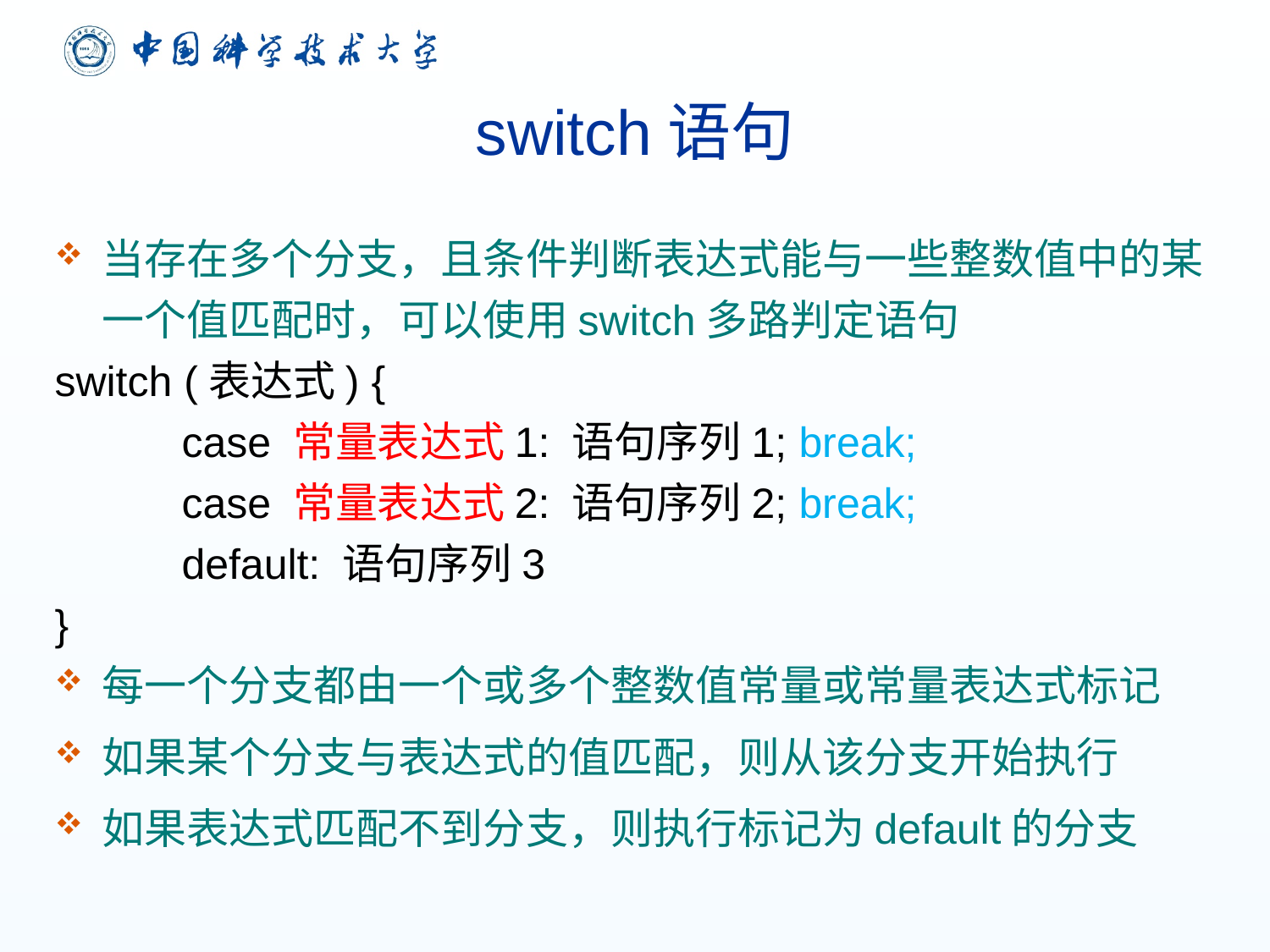

# switch语句
当存在多个分支，且条件判断表达式能与一些整数值中的某一个值匹配时，可以使用switch多路判定语句
switch (表达式) {
	case 常量表达式1: 语句序列1; break;
	case 常量表达式2: 语句序列2; break;
	default: 语句序列3
}
每一个分支都由一个或多个整数值常量或常量表达式标记
如果某个分支与表达式的值匹配，则从该分支开始执行
如果表达式匹配不到分支，则执行标记为default的分支